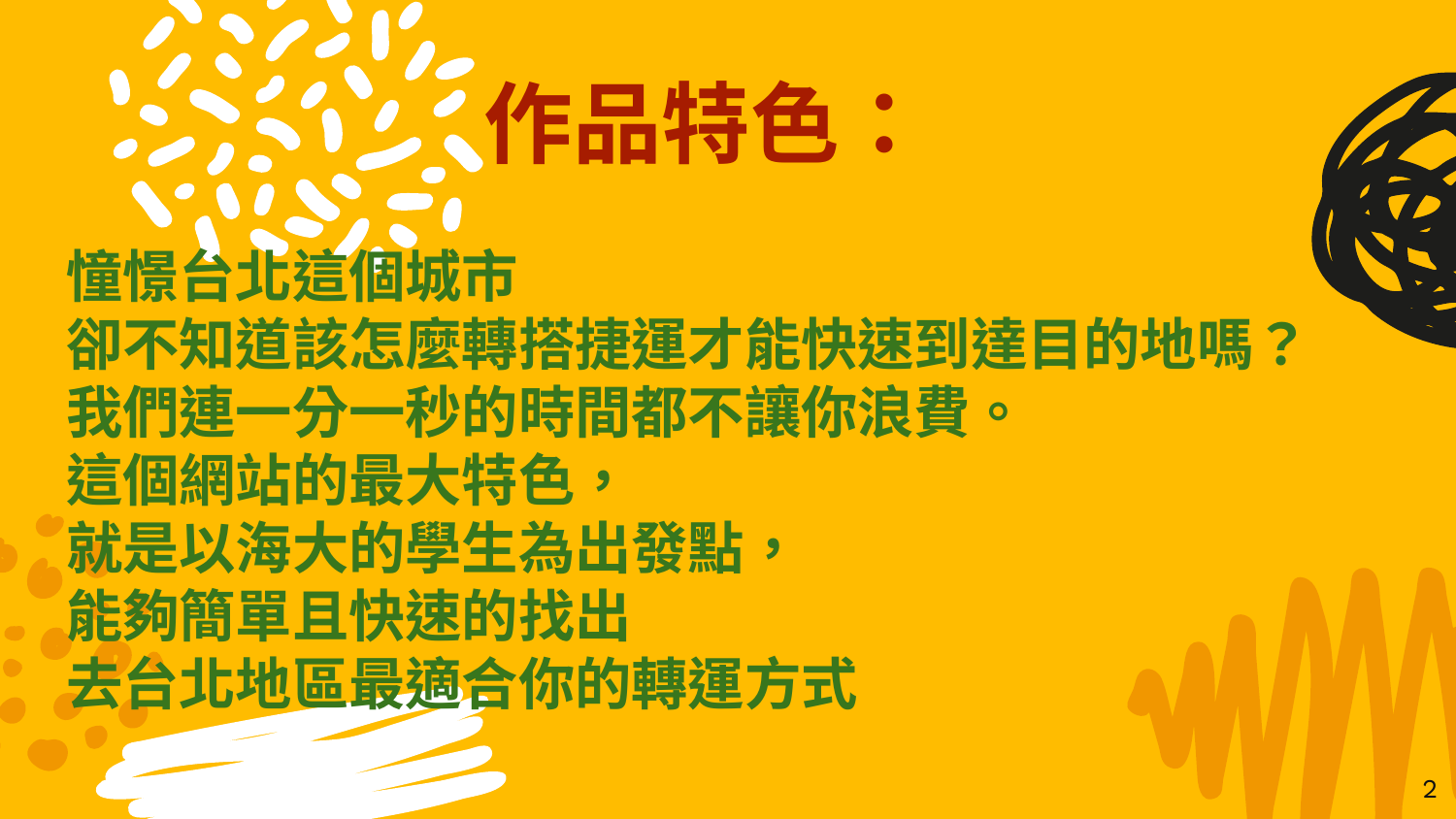

作品特色：
憧憬台北這個城市
卻不知道該怎麼轉搭捷運才能快速到達目的地嗎？我們連一分一秒的時間都不讓你浪費。
這個網站的最大特色，
就是以海大的學生為出發點，
能夠簡單且快速的找出
去台北地區最適合你的轉運方式

2